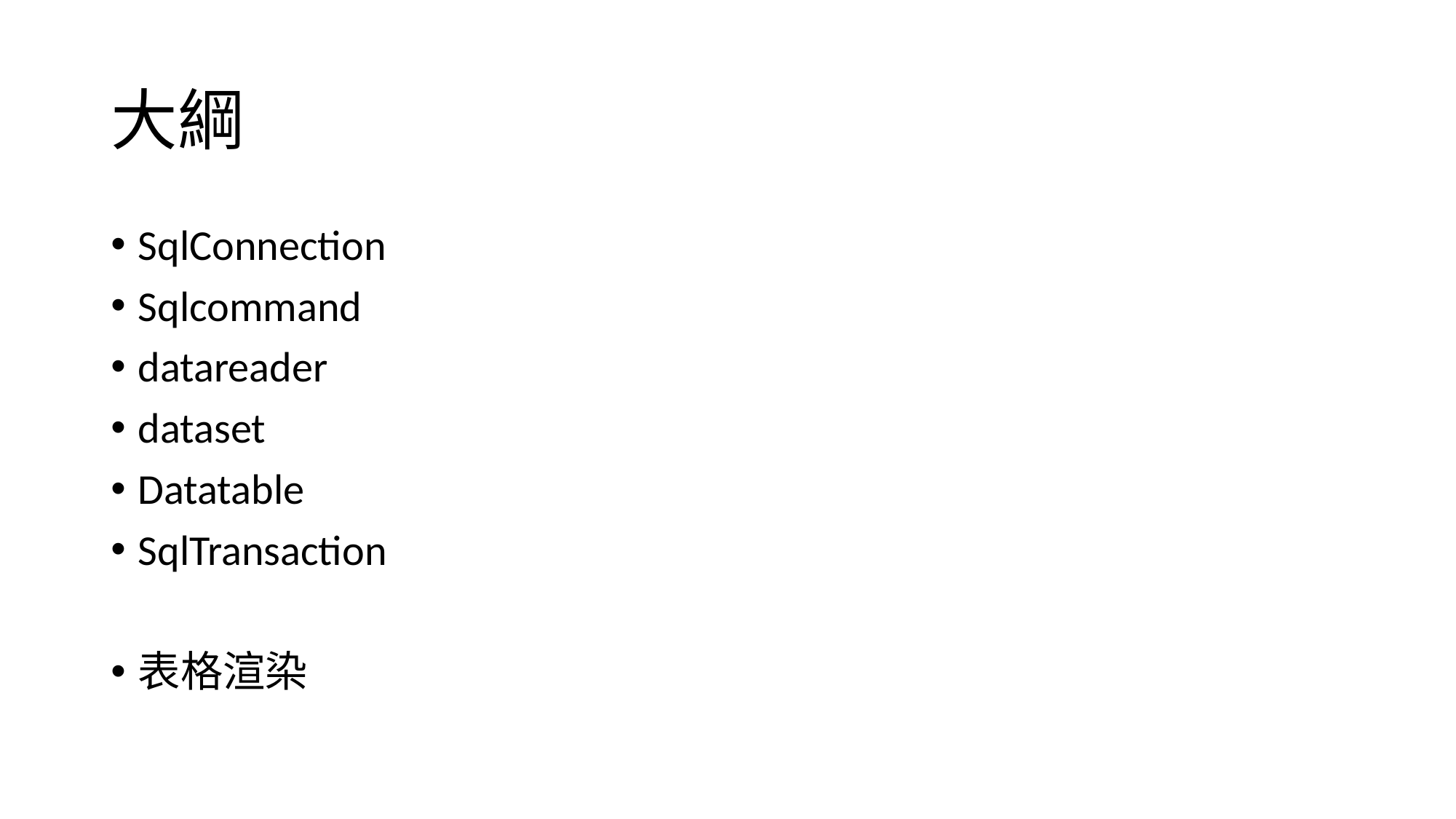

# 大綱
SqlConnection
Sqlcommand
datareader
dataset
Datatable
SqlTransaction

表格渲染